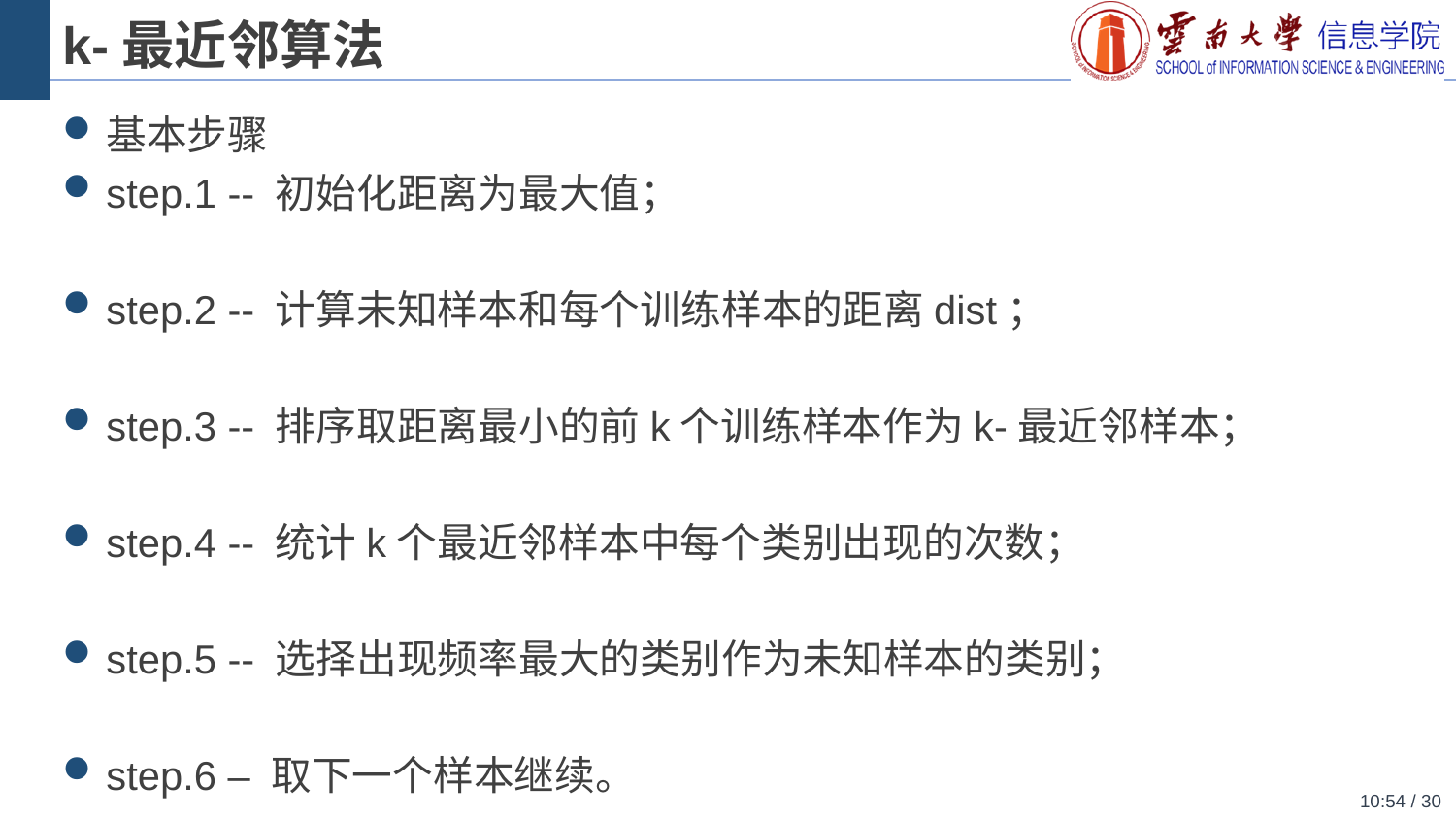

# k-最近邻算法
基本步骤
step.1 -- 初始化距离为最大值；

step.2 -- 计算未知样本和每个训练样本的距离dist；

step.3 -- 排序取距离最小的前k个训练样本作为k-最近邻样本；

step.4 -- 统计k个最近邻样本中每个类别出现的次数；

step.5 -- 选择出现频率最大的类别作为未知样本的类别；

step.6 – 取下一个样本继续。